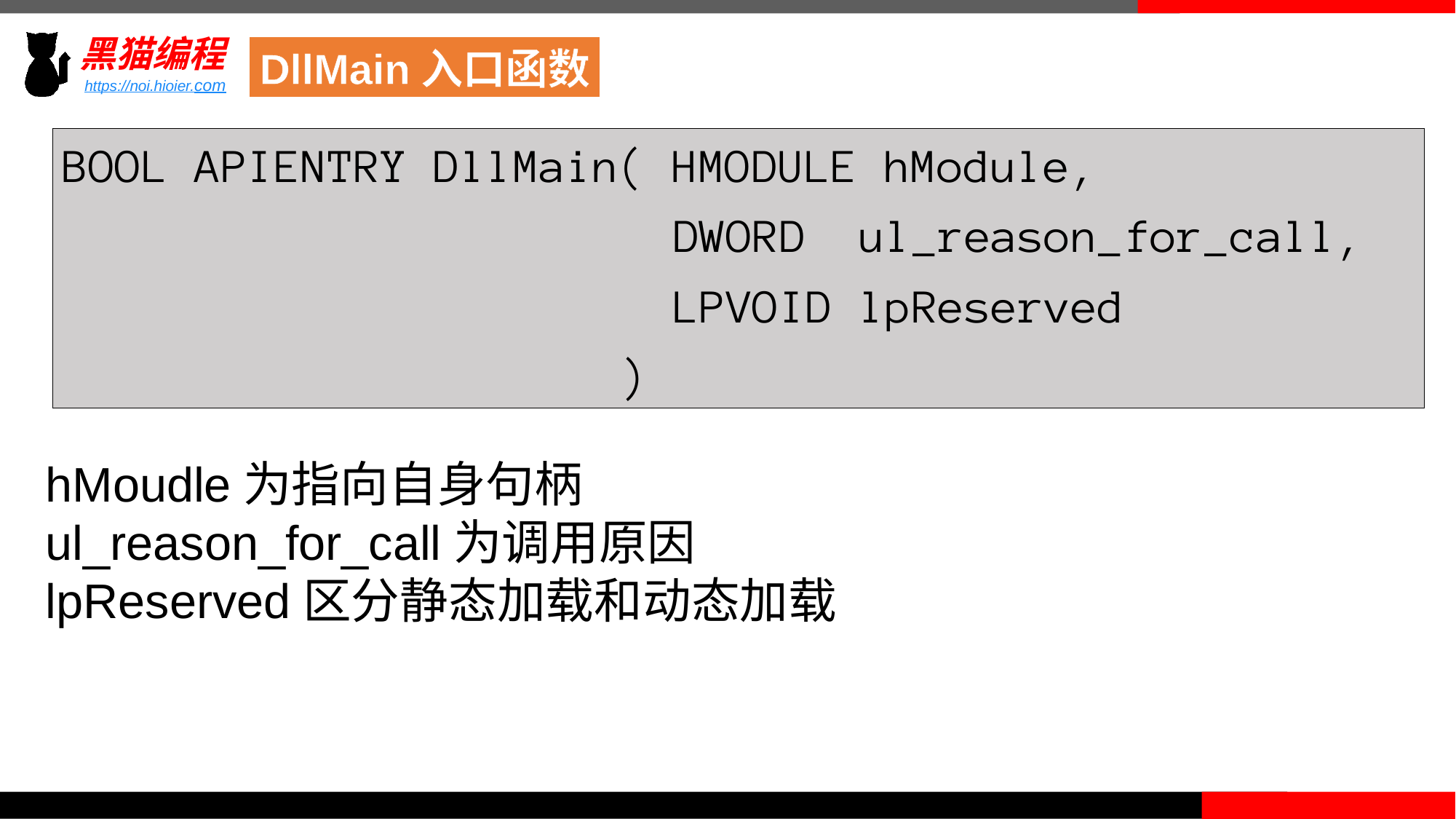

DllMain入口函数
BOOL APIENTRY DllMain( HMODULE hModule,
                       DWORD  ul_reason_for_call,
                       LPVOID lpReserved
                     )
hMoudle为指向自身句柄
ul_reason_for_call为调用原因
lpReserved区分静态加载和动态加载